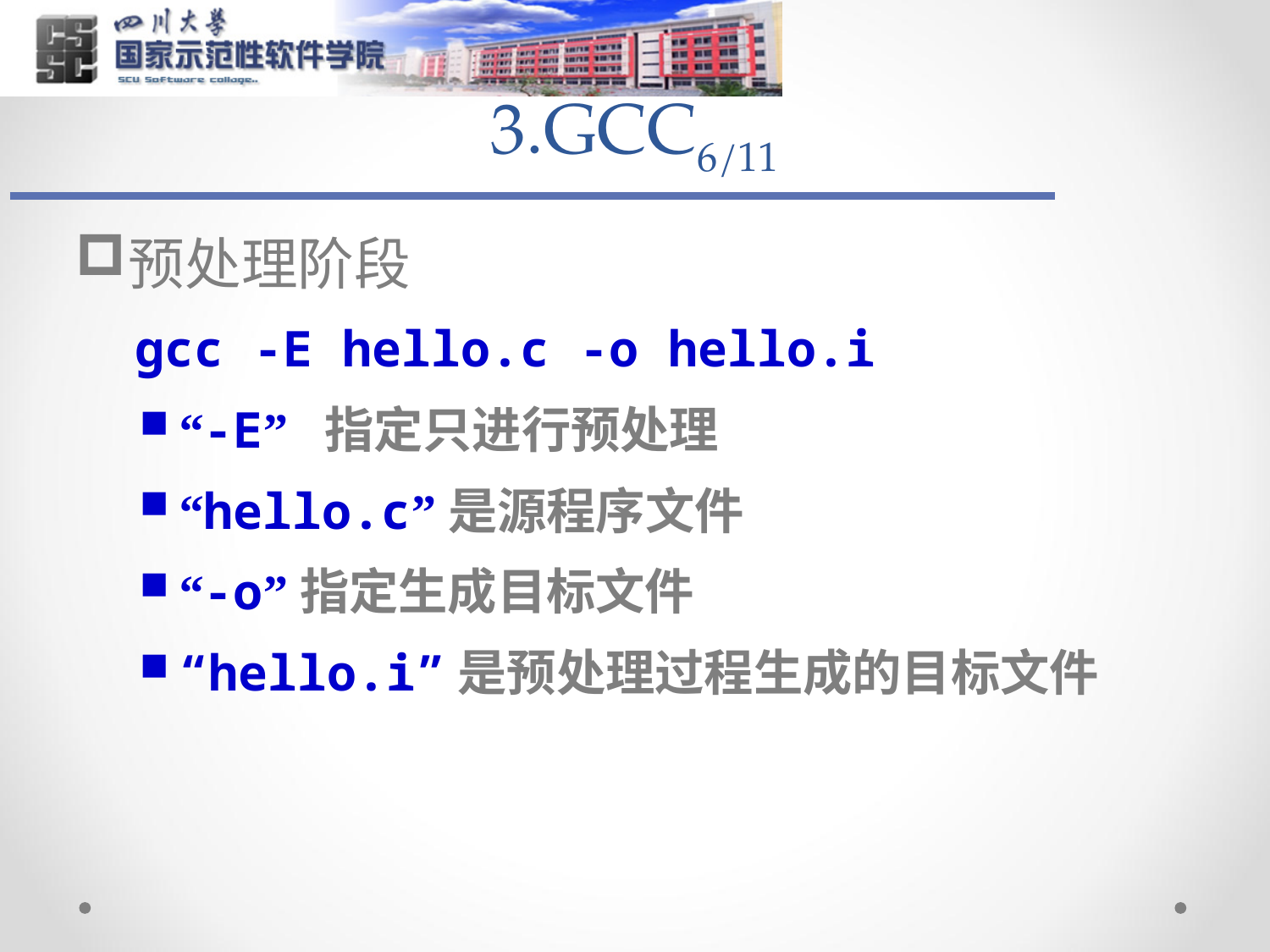

# 3.GCC6/11
预处理阶段
  gcc -E hello.c -o hello.i
“-E”  指定只进行预处理
“hello.c”是源程序文件
“-o”指定生成目标文件
“hello.i”是预处理过程生成的目标文件